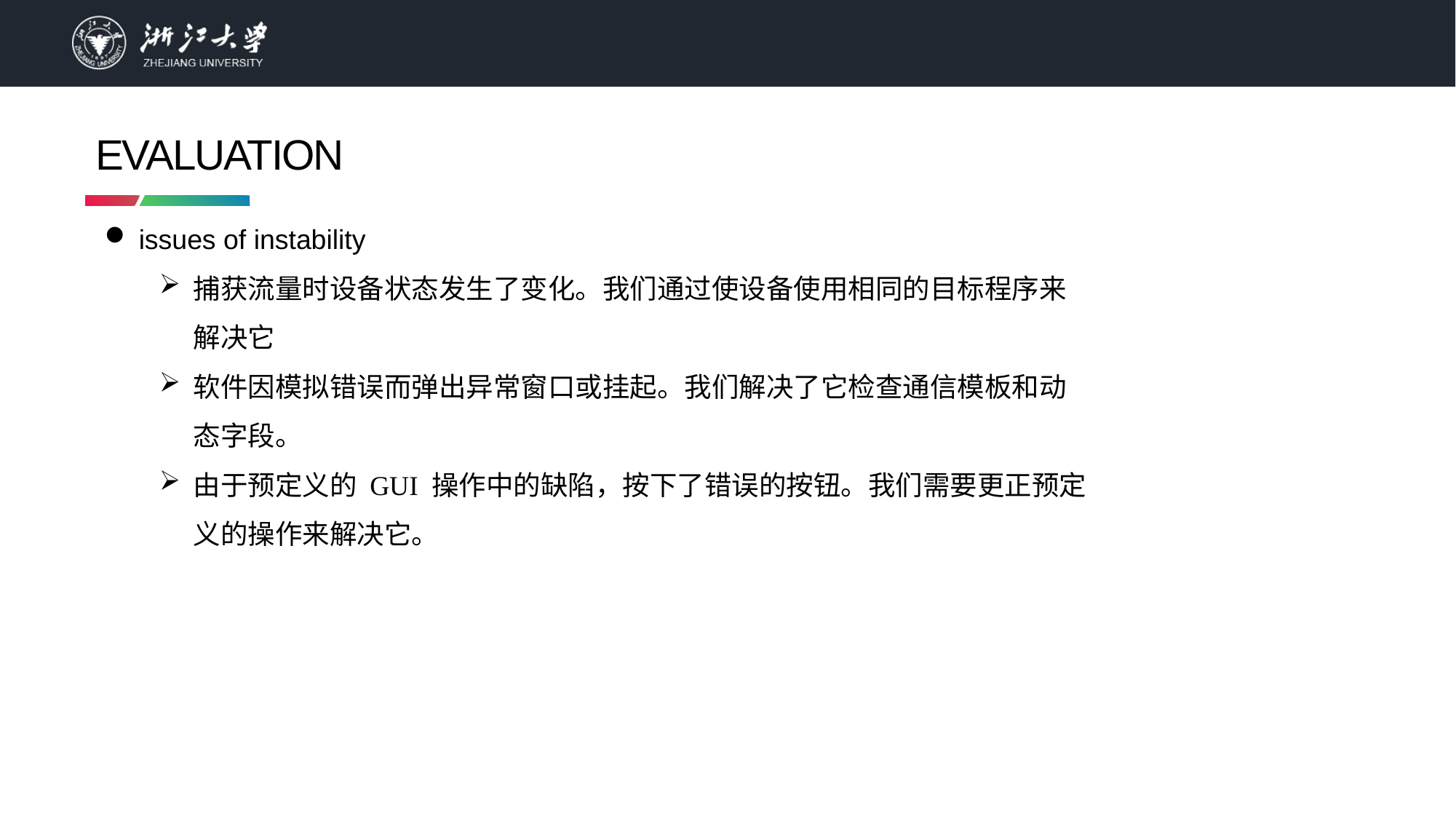

# EVALUATION
issues of instability
捕获流量时设备状态发生了变化。我们通过使设备使用相同的目标程序来解决它
软件因模拟错误而弹出异常窗口或挂起。我们解决了它检查通信模板和动态字段。
由于预定义的 GUI 操作中的缺陷，按下了错误的按钮。我们需要更正预定义的操作来解决它。
42